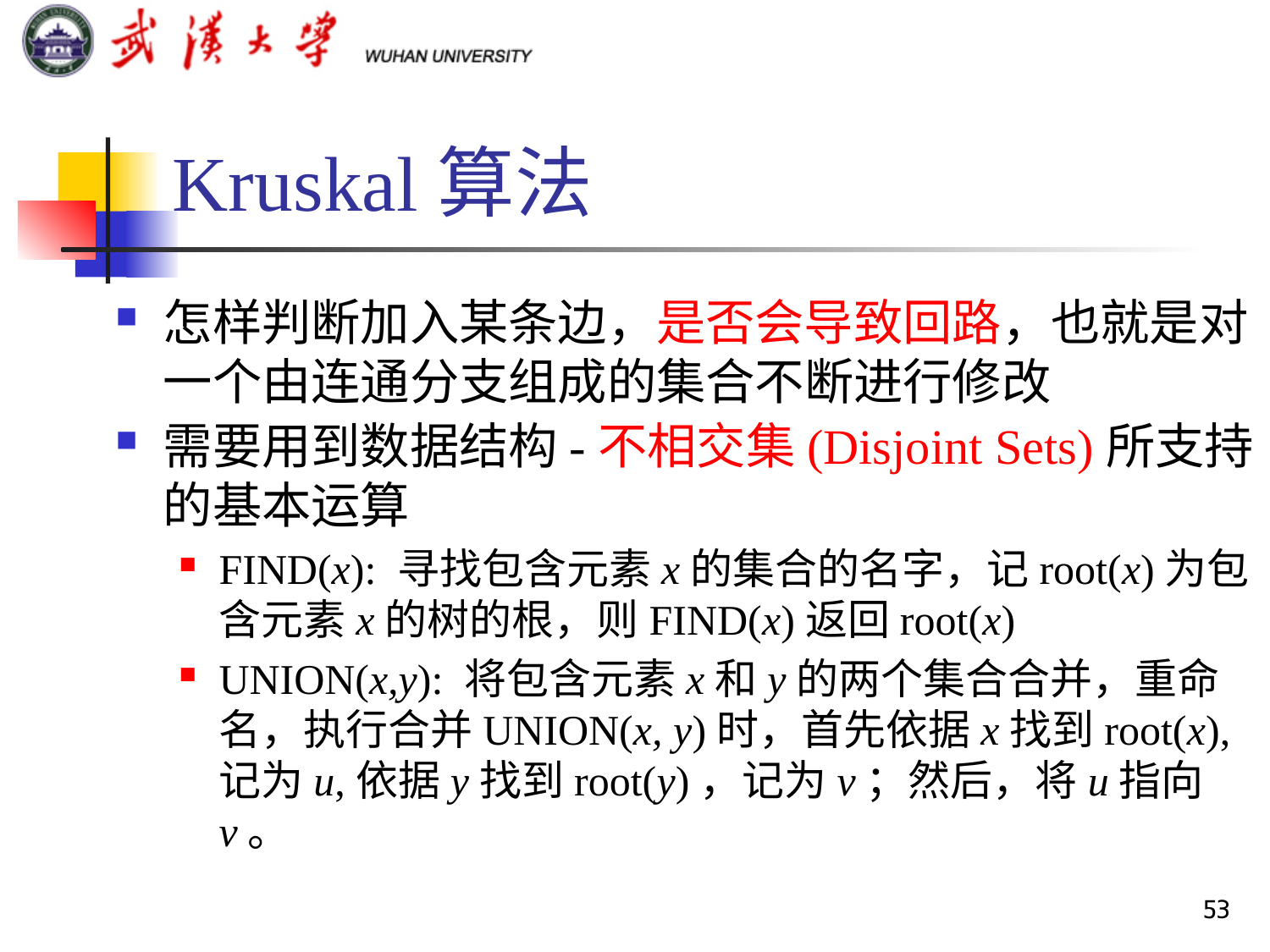

# Kruskal算法
怎样判断加入某条边，是否会导致回路，也就是对一个由连通分支组成的集合不断进行修改
需要用到数据结构-不相交集(Disjoint Sets)所支持的基本运算
FIND(x): 寻找包含元素x的集合的名字，记root(x)为包含元素x的树的根，则FIND(x)返回root(x)
UNION(x,y): 将包含元素x和y的两个集合合并，重命名，执行合并UNION(x, y)时，首先依据x找到root(x),记为u,依据y找到root(y)，记为v；然后，将u指向v。
53